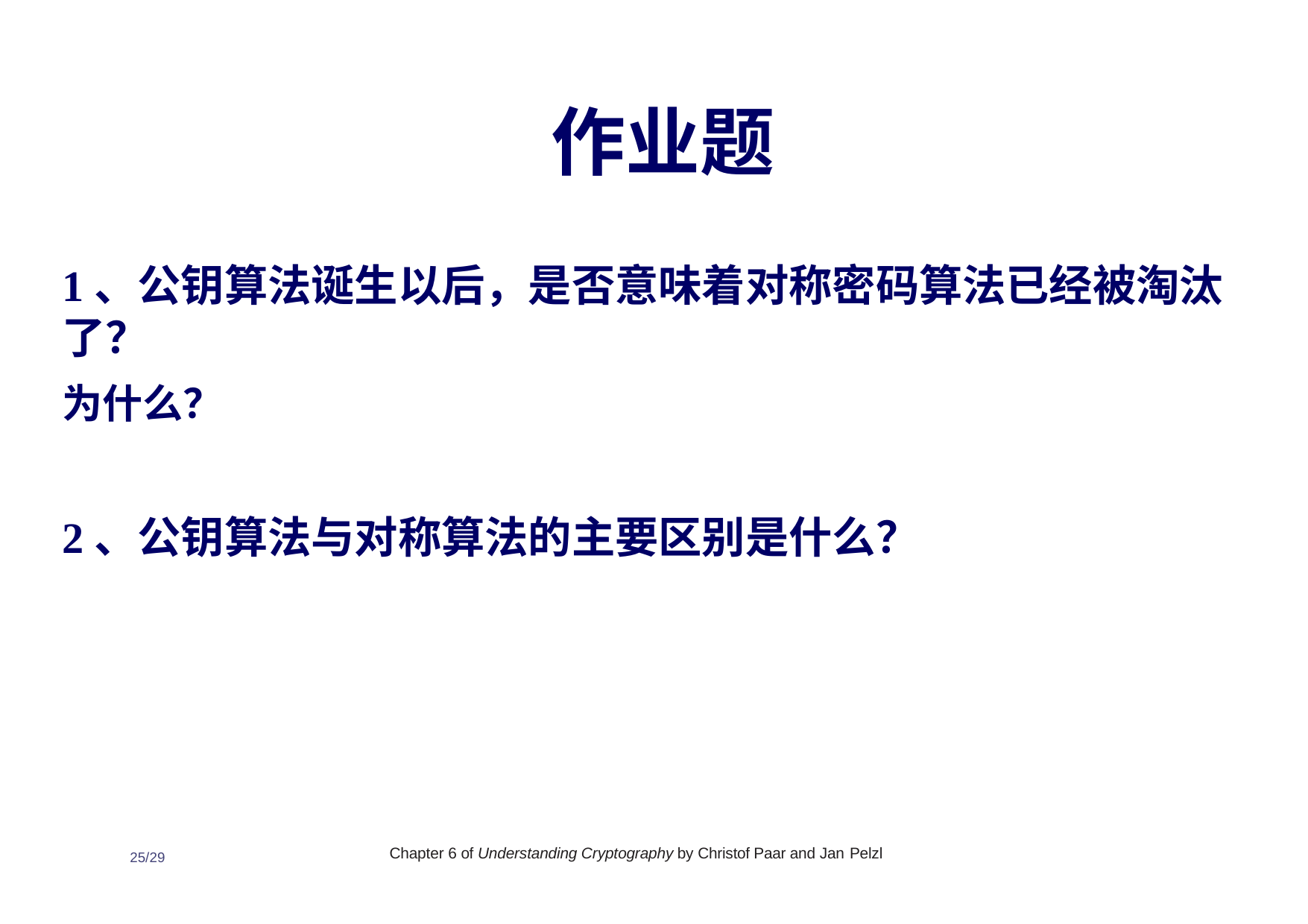

作业题

1、公钥算法诞生以后，是否意味着对称密码算法已经被淘汰了？
为什么？

2、公钥算法与对称算法的主要区别是什么？

Chapter 6 of Understanding Cryptography by Christof Paar and Jan Pelzl
25/29